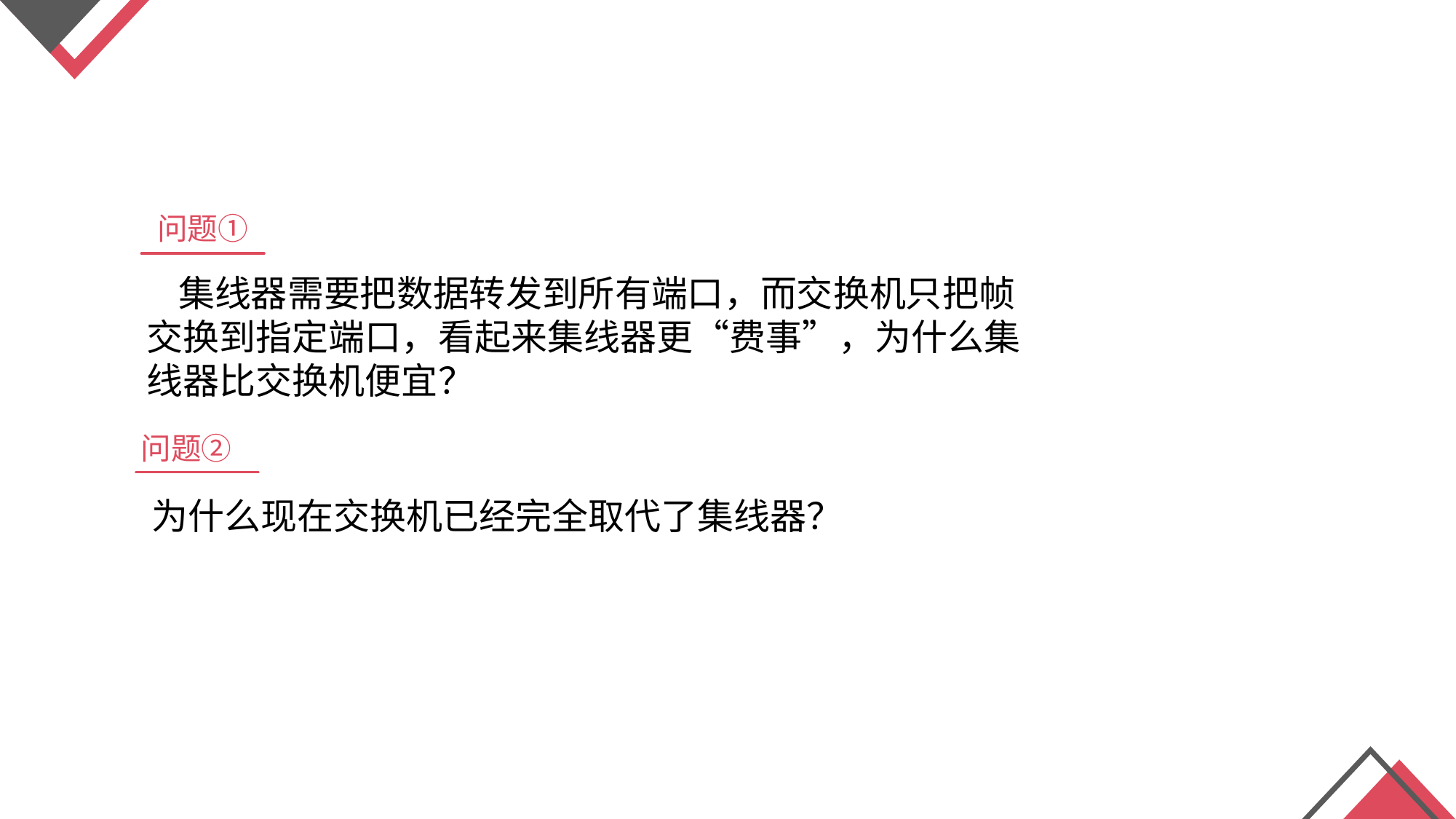

问题①

    集线器需要把数据转发到所有端口，而交换机只把帧交换到指定端口，看起来集线器更“费事”，为什么集线器比交换机便宜？

问题②

  为什么现在交换机已经完全取代了集线器？